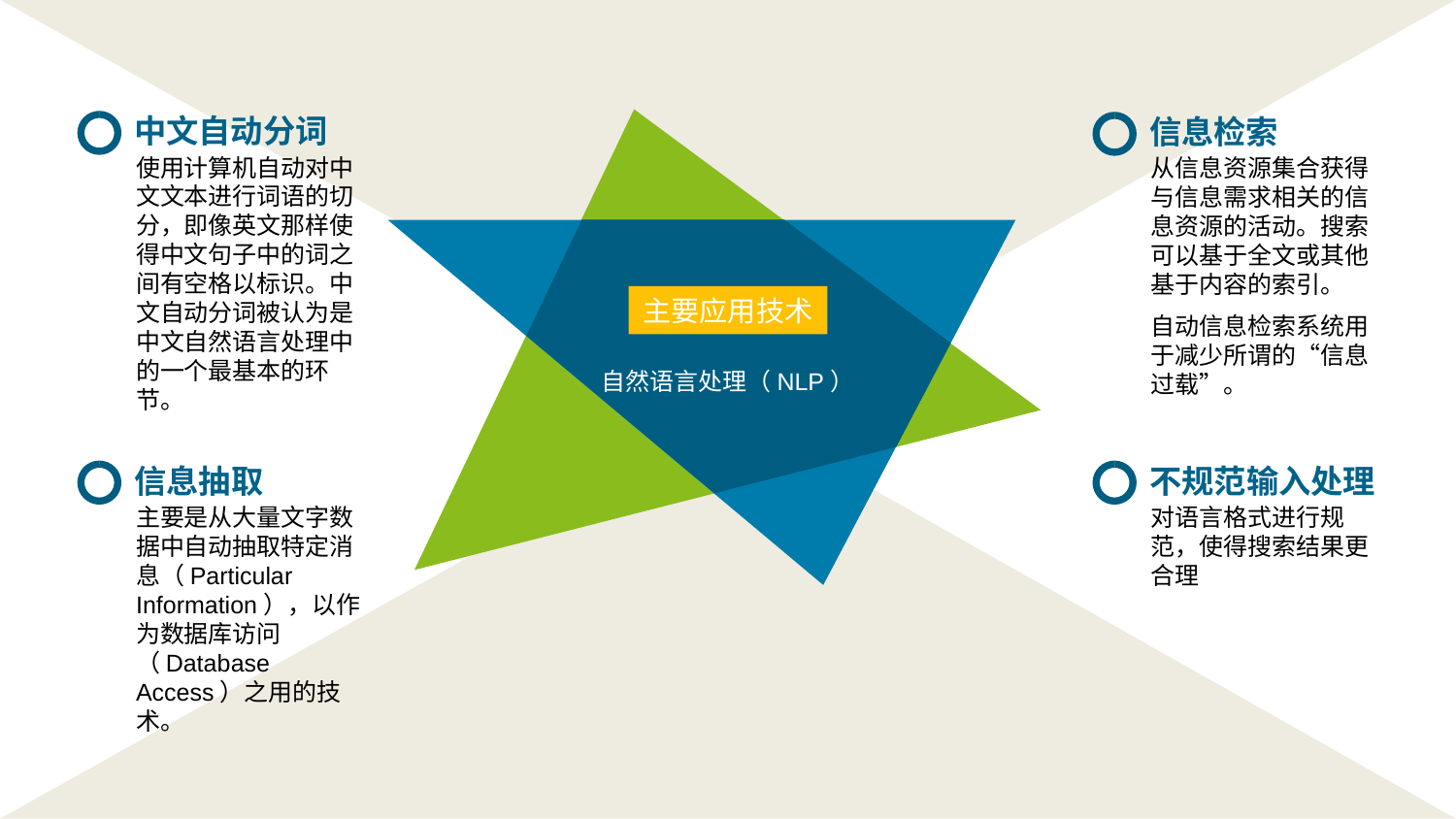

中文自动分词
信息检索

使用计算机自动对中文文本进行词语的切分，即像英文那样使得中文句子中的词之间有空格以标识。中文自动分词被认为是中文自然语言处理中的一个最基本的环节。
从信息资源集合获得与信息需求相关的信息资源的活动。搜索可以基于全文或其他基于内容的索引。
自动信息检索系统用于减少所谓的“信息过载”。

主要应用技术
自然语言处理（NLP）

信息抽取
不规范输入处理

主要是从大量文字数据中自动抽取特定消息（Particular Information），以作为数据库访问（Database Access）之用的技术。

对语言格式进行规范，使得搜索结果更合理